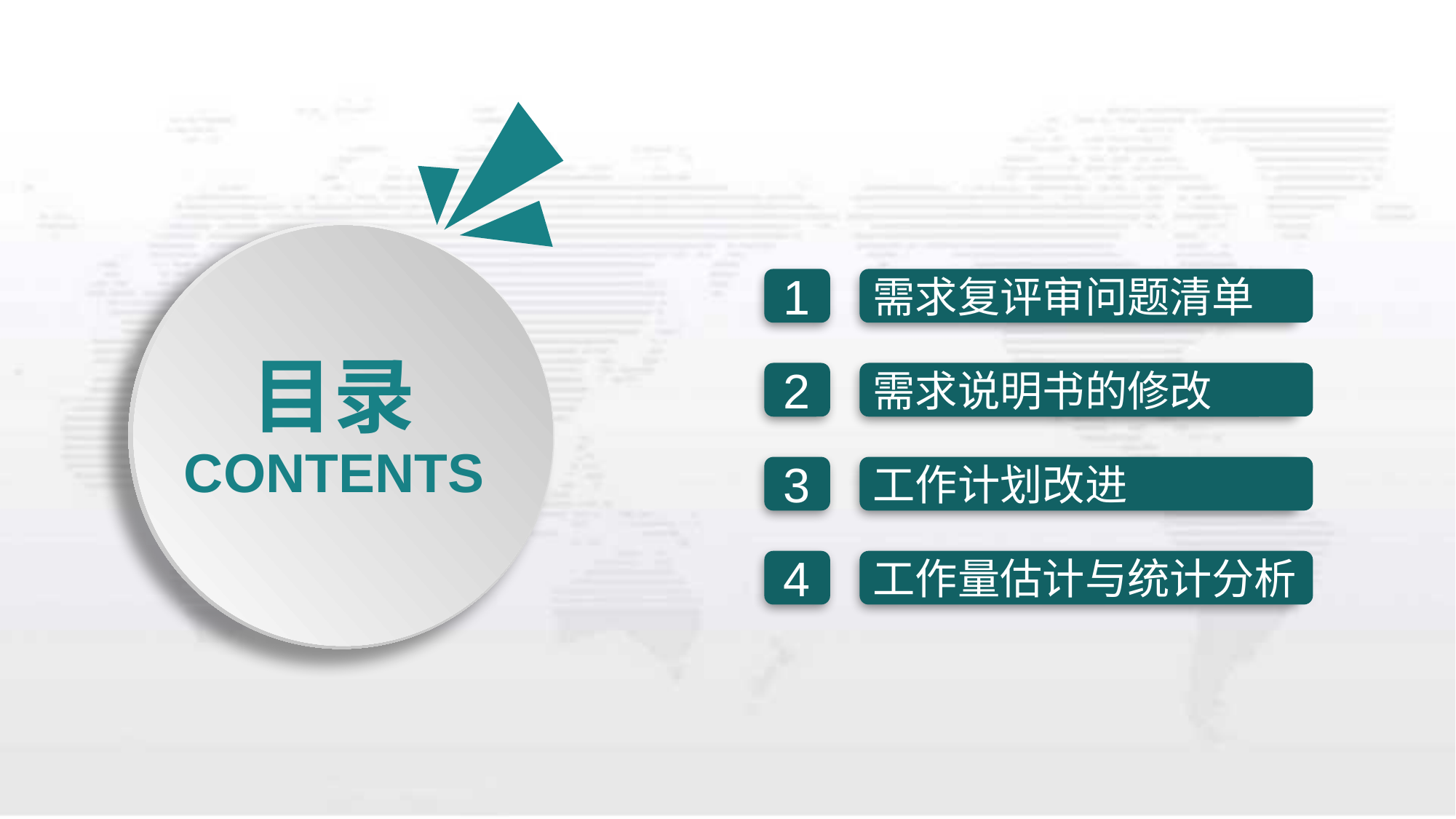

1

需求复评审问题清单
目录
2

需求说明书的修改
CONTENTS
3

工作计划改进
4

工作量估计与统计分析